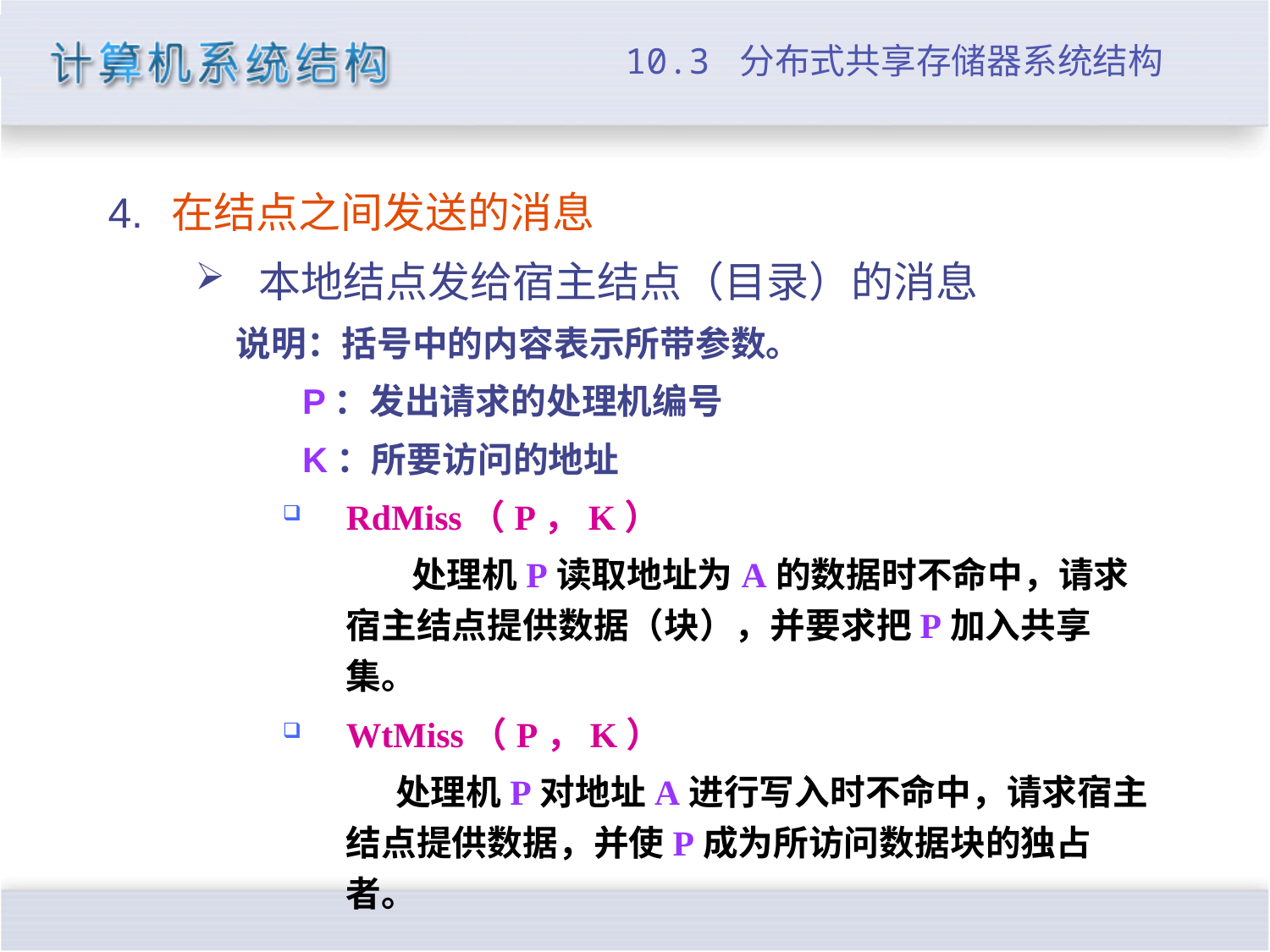

# 10.3 分布式共享存储器系统结构
在结点之间发送的消息
本地结点发给宿主结点（目录）的消息
    说明：括号中的内容表示所带参数。
           P：发出请求的处理机编号
           K：所要访问的地址
RdMiss（P，K）
               处理机P读取地址为A的数据时不命中，请求宿主结点提供数据（块），并要求把P加入共享集。
WtMiss（P，K）
             处理机P对地址A进行写入时不命中，请求宿主结点提供数据，并使P成为所访问数据块的独占者。